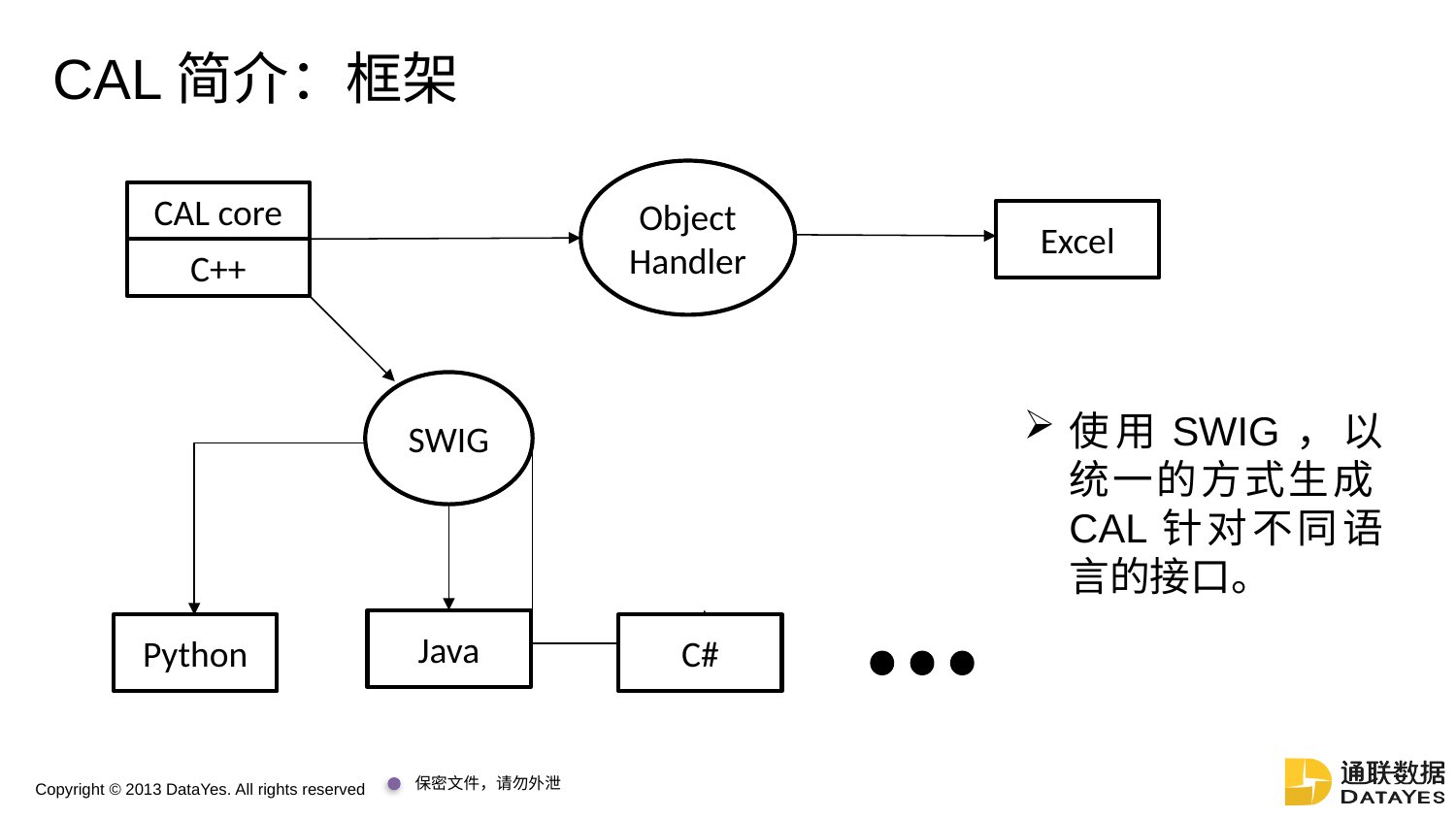

# CAL简介：框架
Object
Handler
CAL core
C++
Excel
SWIG
Java
Python
C#

使用SWIG，以统一的方式生成CAL针对不同语言的接口。